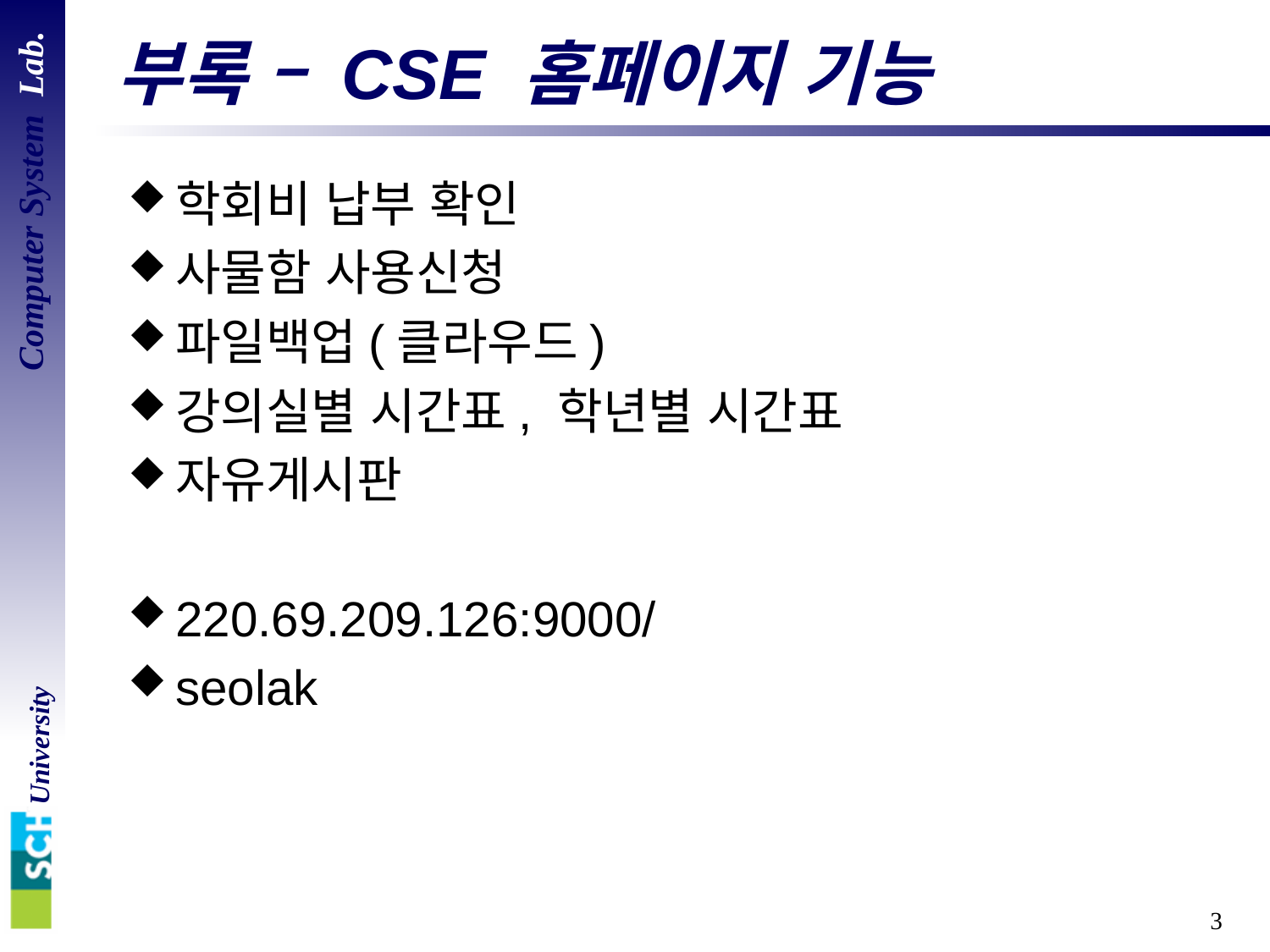

# 부록 – CSE 홈페이지 기능
학회비 납부 확인
사물함 사용신청
파일백업(클라우드)
강의실별 시간표, 학년별 시간표
자유게시판

220.69.209.126:9000/
seolak